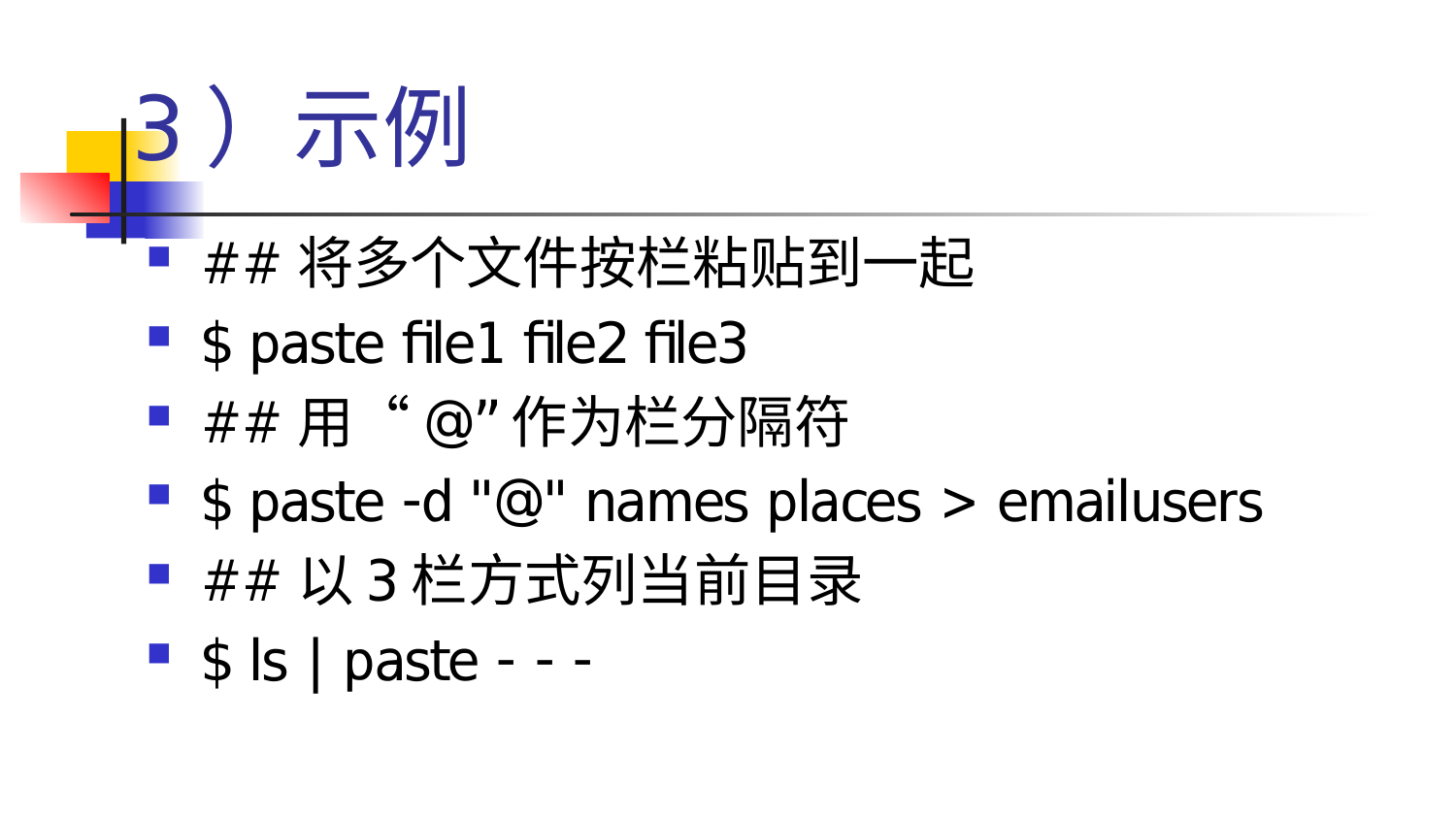

# 3）示例
##将多个文件按栏粘贴到一起
$ paste file1 file2 file3
##用“@”作为栏分隔符
$ paste -d "@" names places > emailusers
##以3栏方式列当前目录
$ ls | paste - - -